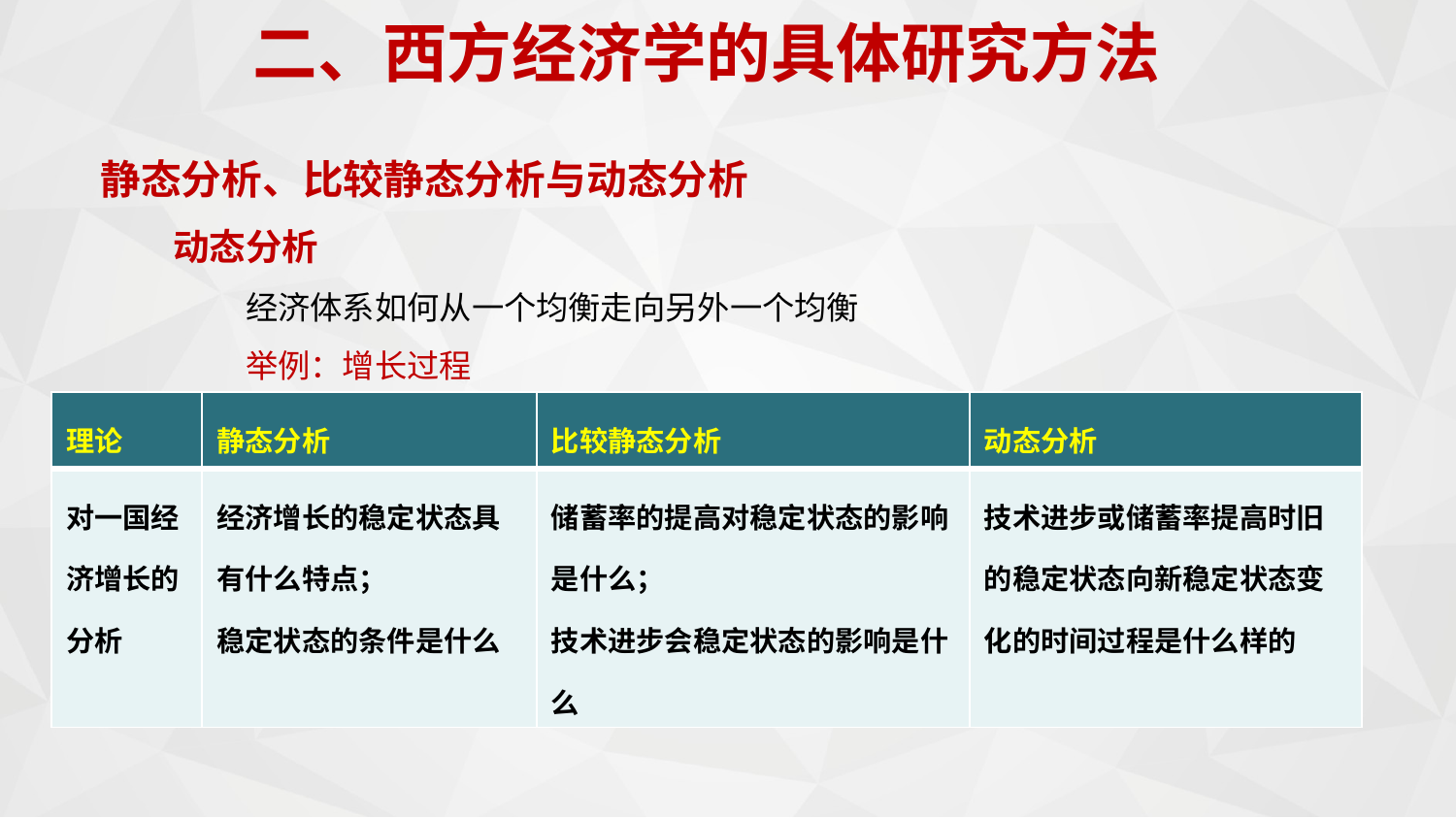

二、西方经济学的具体研究方法
静态分析、比较静态分析与动态分析
动态分析
经济体系如何从一个均衡走向另外一个均衡
举例：增长过程
| 理论 | 静态分析 | 比较静态分析 | 动态分析 |
| --- | --- | --- | --- |
| 对一国经济增长的分析 | 经济增长的稳定状态具有什么特点； 稳定状态的条件是什么 | 储蓄率的提高对稳定状态的影响是什么； 技术进步会稳定状态的影响是什么 | 技术进步或储蓄率提高时旧的稳定状态向新稳定状态变化的时间过程是什么样的 |